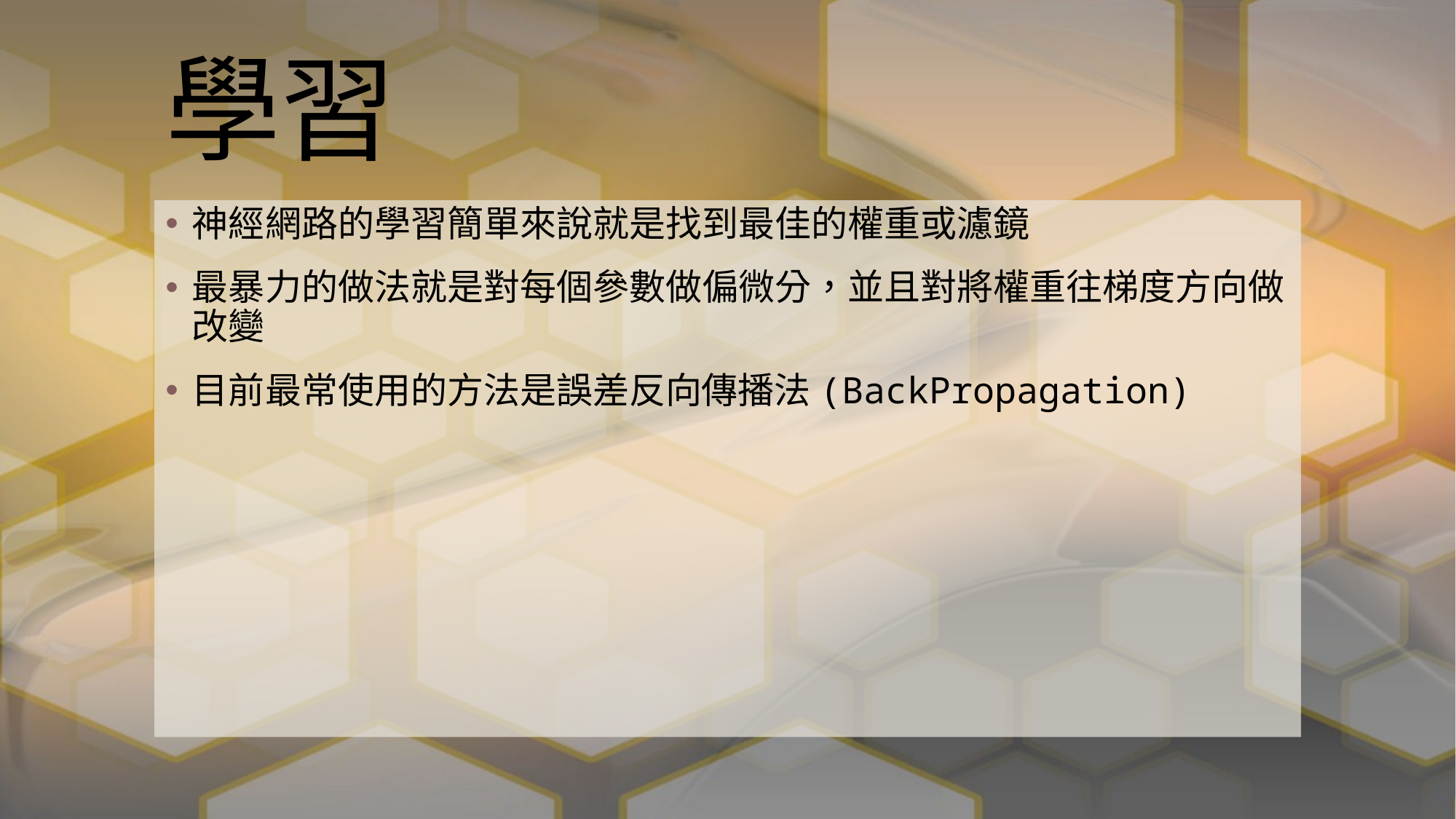

# 學習
神經網路的學習簡單來說就是找到最佳的權重或濾鏡
最暴力的做法就是對每個參數做偏微分，並且對將權重往梯度方向做改變
目前最常使用的方法是誤差反向傳播法(BackPropagation)